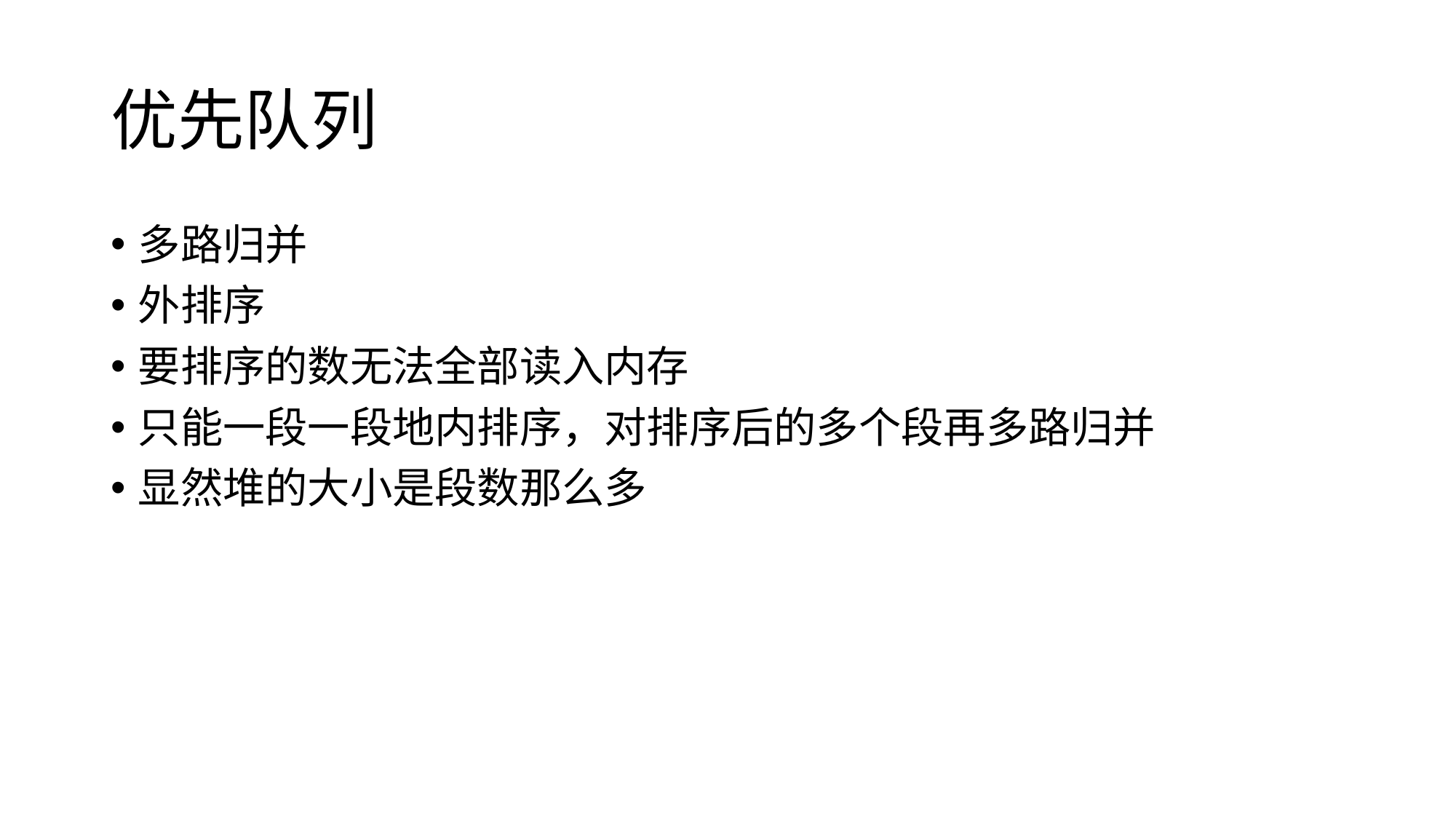

# 优先队列
多路归并
外排序
要排序的数无法全部读入内存
只能一段一段地内排序，对排序后的多个段再多路归并
显然堆的大小是段数那么多